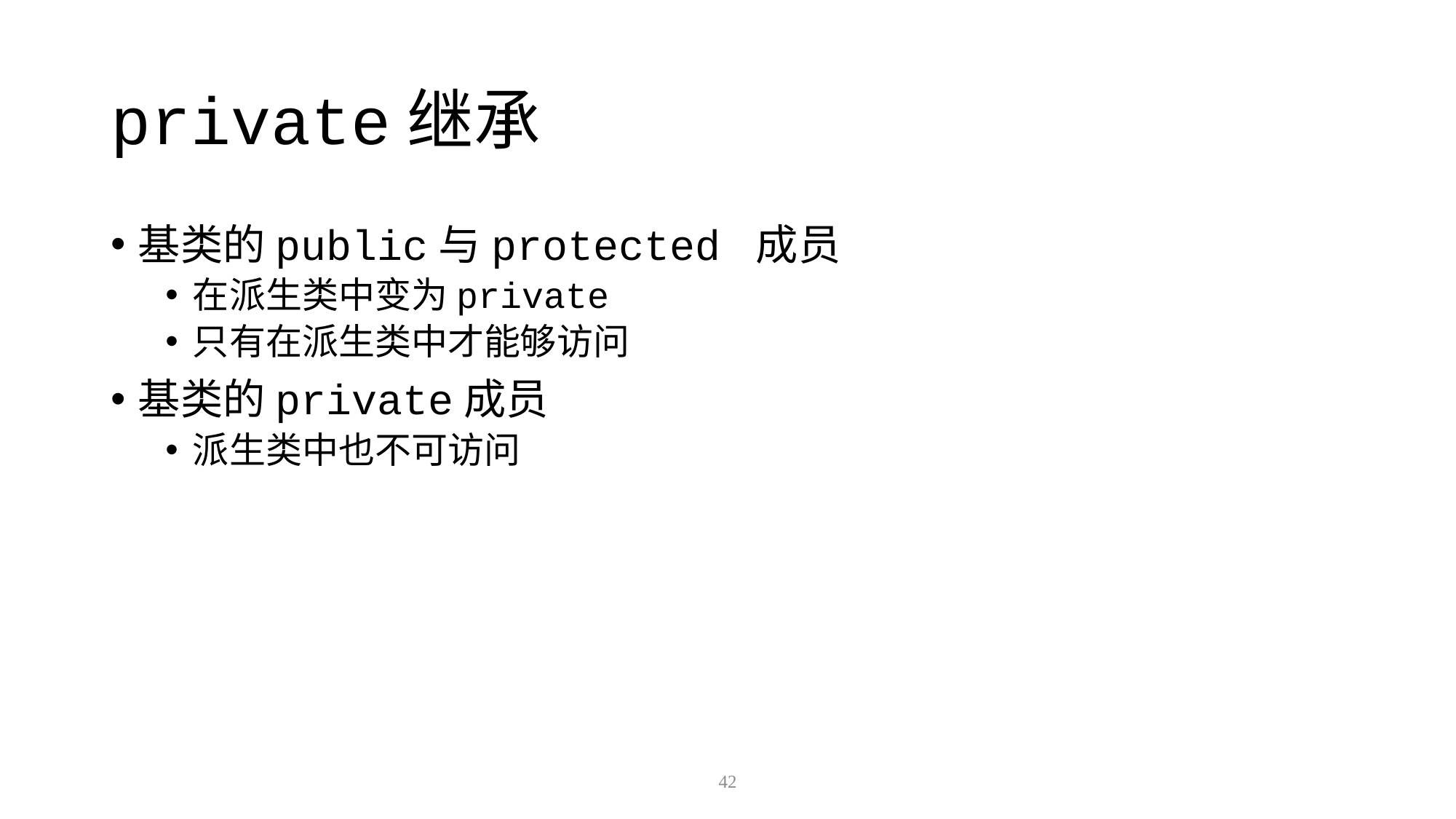

# private继承
基类的public与protected 成员
在派生类中变为private
只有在派生类中才能够访问
基类的private成员
派生类中也不可访问

42